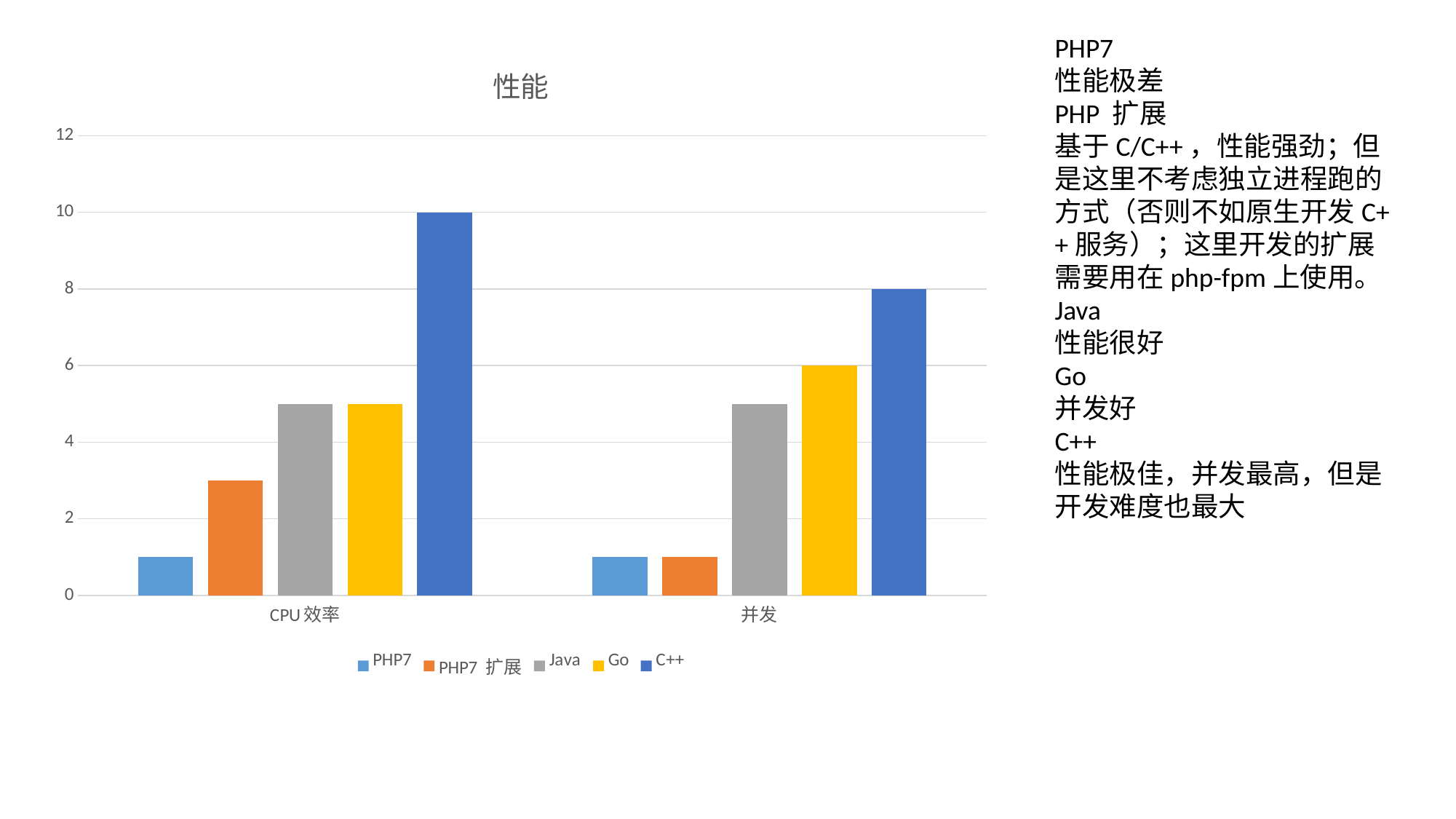

PHP7
性能极差
PHP 扩展
基于C/C++，性能强劲；但是这里不考虑独立进程跑的方式（否则不如原生开发C++服务）；这里开发的扩展需要用在php-fpm上使用。
Java
性能很好
Go
并发好
C++
性能极佳，并发最高，但是开发难度也最大

### Chart: 性能

| Category | PHP7 | PHP7 扩展 | Java | Go | C++ |
|---|---|---|---|---|---|
| CPU效率 | 1.0 | 3.0 | 5.0 | 5.0 | 10.0 |
| 并发 | 1.0 | 1.0 | 5.0 | 6.0 | 8.0 |